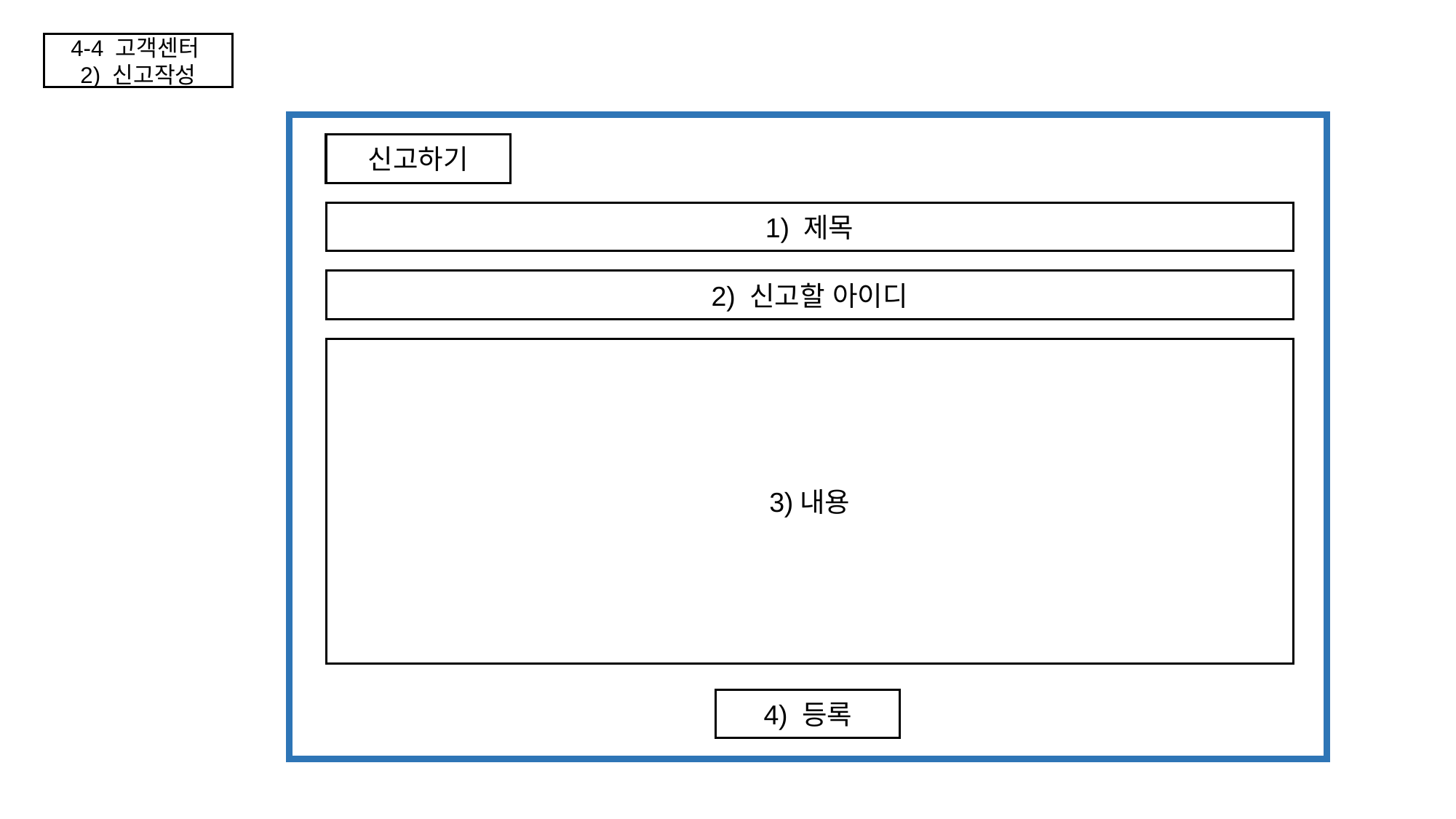

4-4 고객센터
2) 신고작성

신고하기
1) 제목
2) 신고할 아이디
3)내용
4) 등록